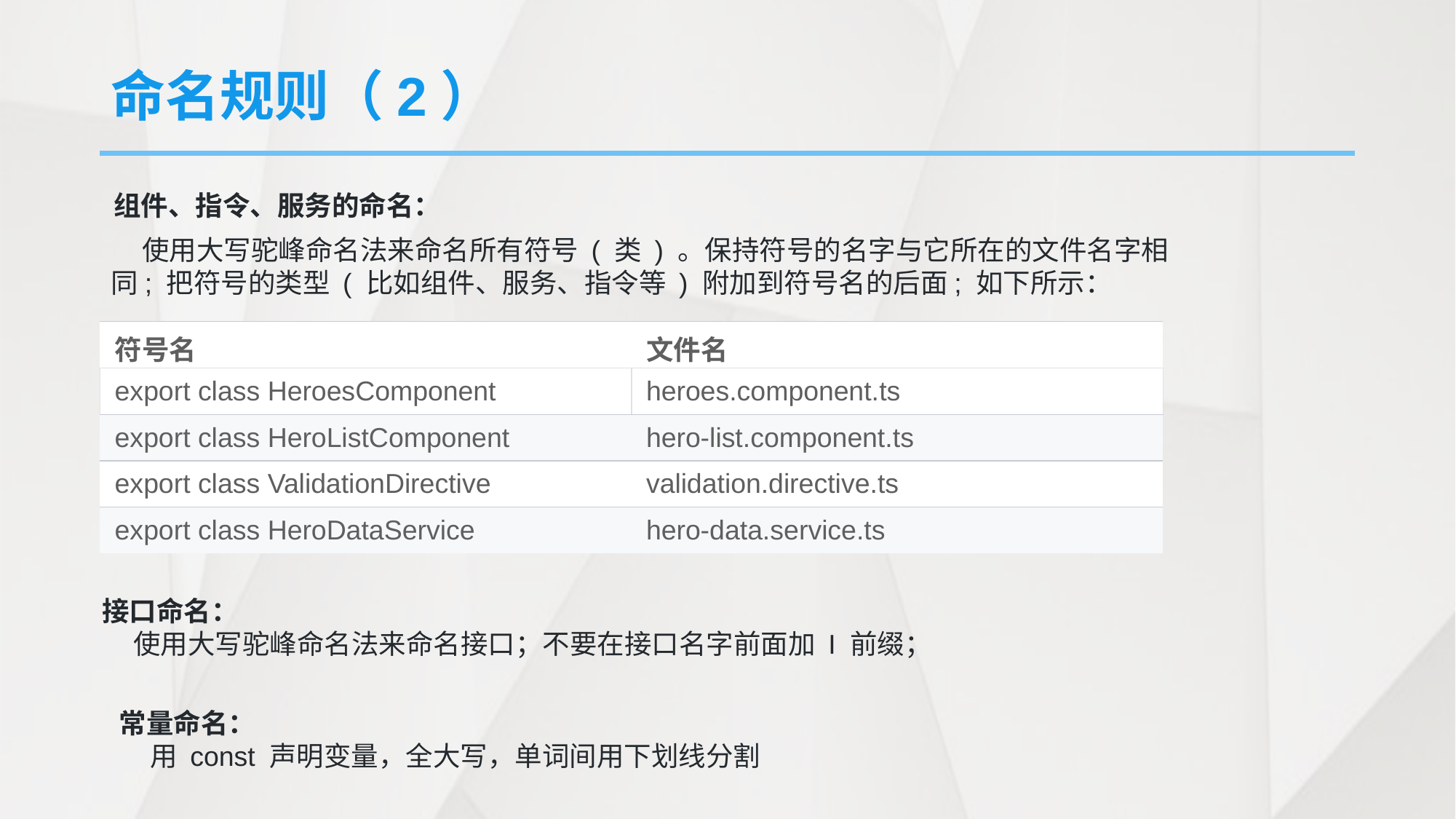

# 命名规则（2）
组件、指令、服务的命名：
    使用大写驼峰命名法来命名所有符号 ( 类 ) 。保持符号的名字与它所在的文件名字相同; 把符号的类型 ( 比如组件、服务、指令等 ) 附加到符号名的后面; 如下所示：
| 符号名 | 文件名 |
| --- | --- |
| export class HeroesComponent | heroes.component.ts |
| export class HeroListComponent | hero-list.component.ts |
| export class ValidationDirective | validation.directive.ts |
| export class HeroDataService | hero-data.service.ts |
接口命名：
    使用大写驼峰命名法来命名接口；不要在接口名字前面加 I 前缀；
常量命名：
    用 const 声明变量，全大写，单词间用下划线分割